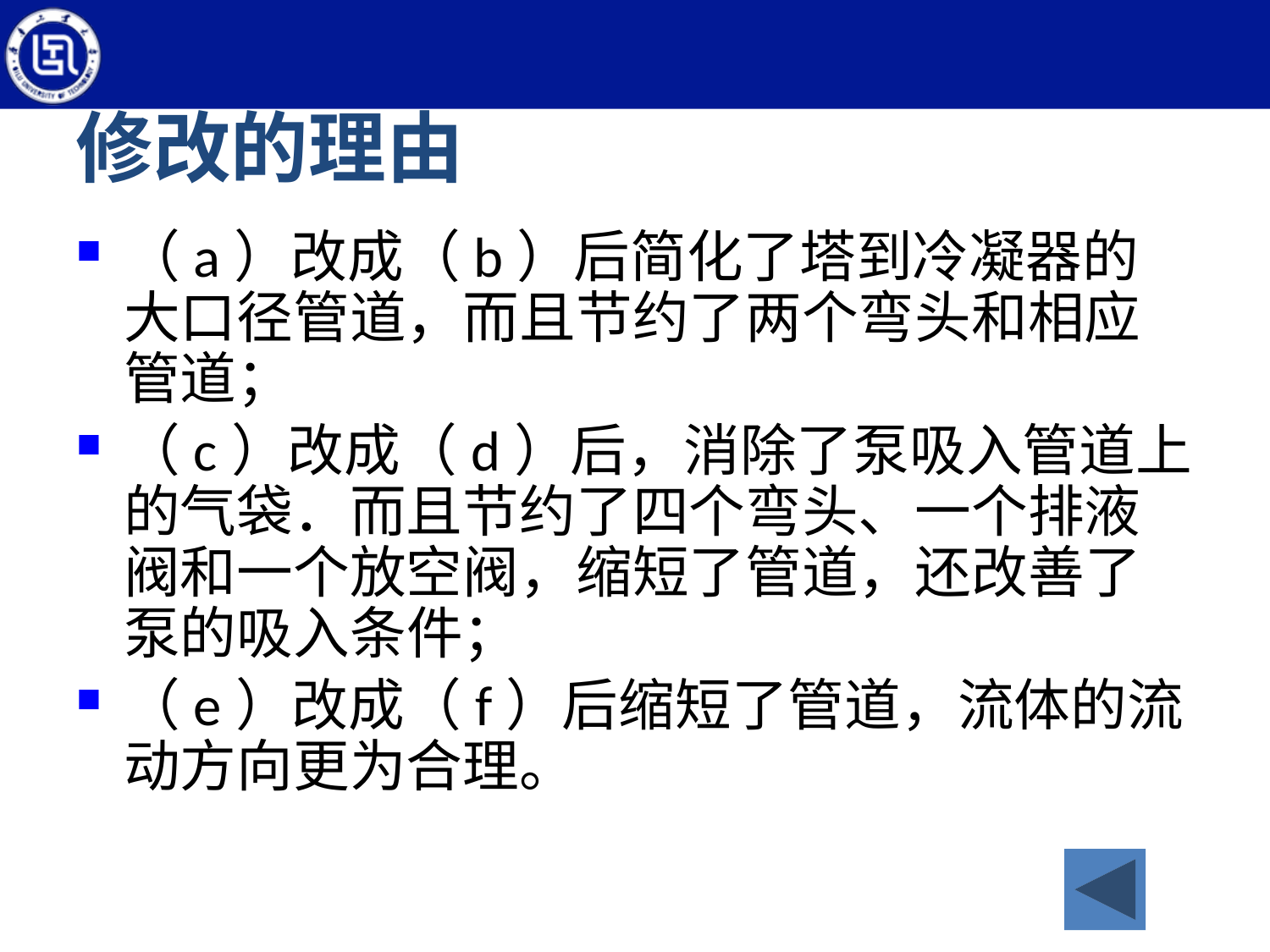

# 修改的理由
（a）改成（b）后简化了塔到冷凝器的大口径管道，而且节约了两个弯头和相应管道；
（c）改成（d）后，消除了泵吸入管道上的气袋．而且节约了四个弯头、一个排液阀和一个放空阀，缩短了管道，还改善了泵的吸入条件；
（e）改成（f）后缩短了管道，流体的流动方向更为合理。